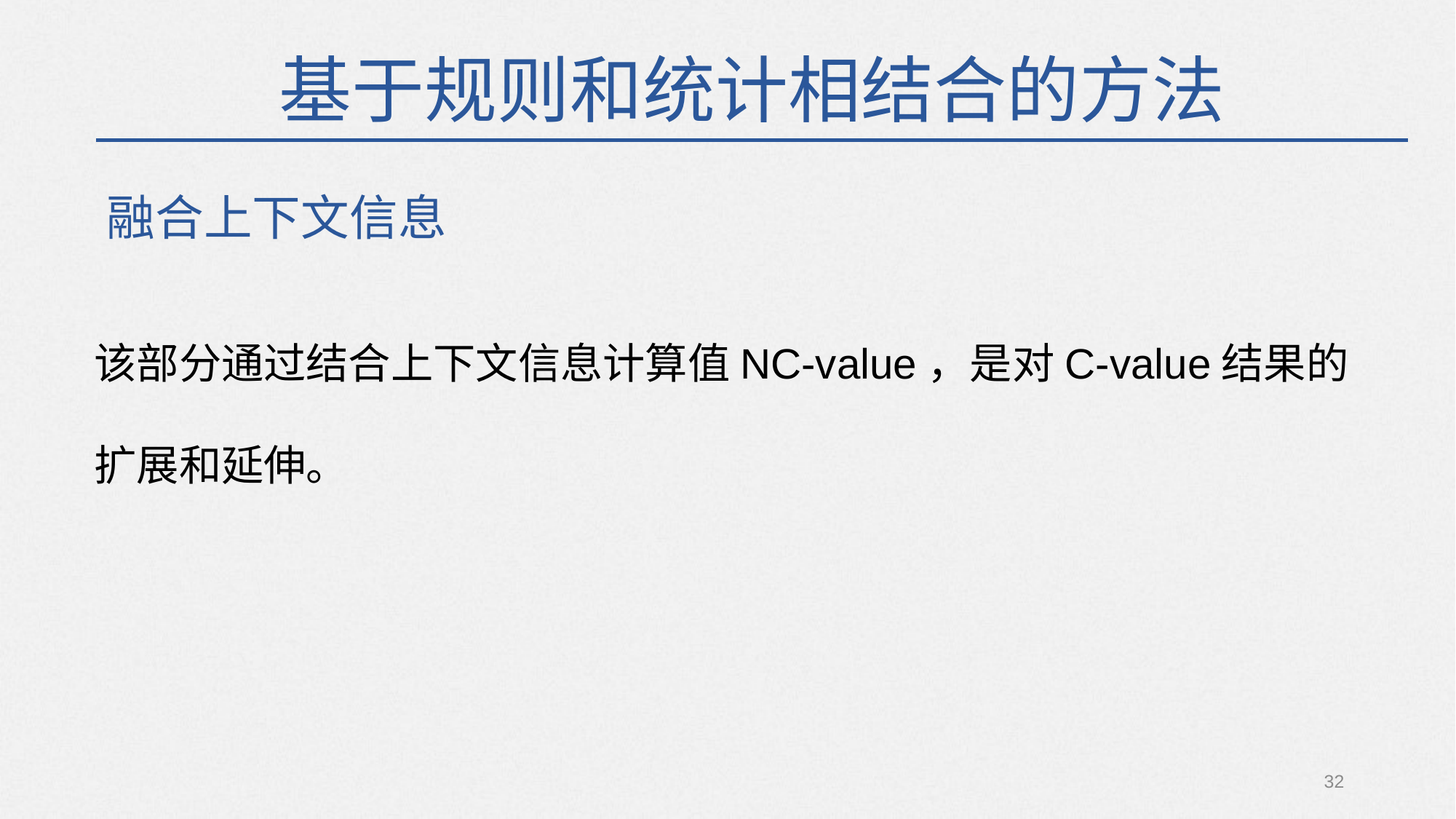

基于规则和统计相结合的方法
融合上下文信息
该部分通过结合上下文信息计算值NC-value，是对C-value结果的扩展和延伸。
32